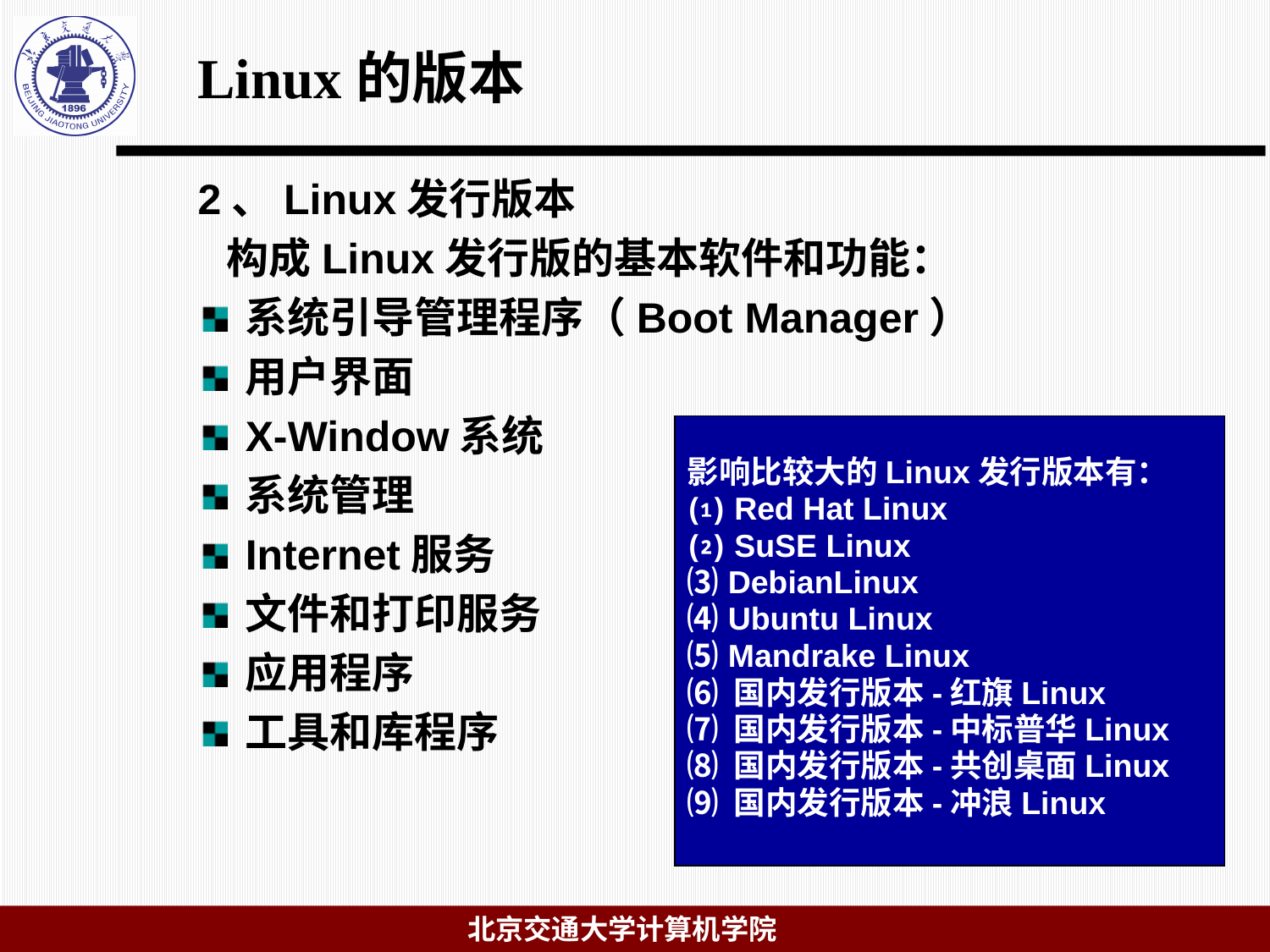

# Linux的版本
2、Linux发行版本
  构成Linux发行版的基本软件和功能：
系统引导管理程序（Boot Manager）
用户界面
X-Window系统
系统管理
Internet服务
文件和打印服务
应用程序
工具和库程序

影响比较大的Linux发行版本有：
⑴ Red Hat Linux
⑵ SuSE Linux
⑶ DebianLinux
⑷ Ubuntu Linux
⑸ Mandrake Linux
⑹ 国内发行版本-红旗Linux
⑺ 国内发行版本-中标普华Linux
⑻ 国内发行版本-共创桌面Linux
⑼ 国内发行版本-冲浪Linux